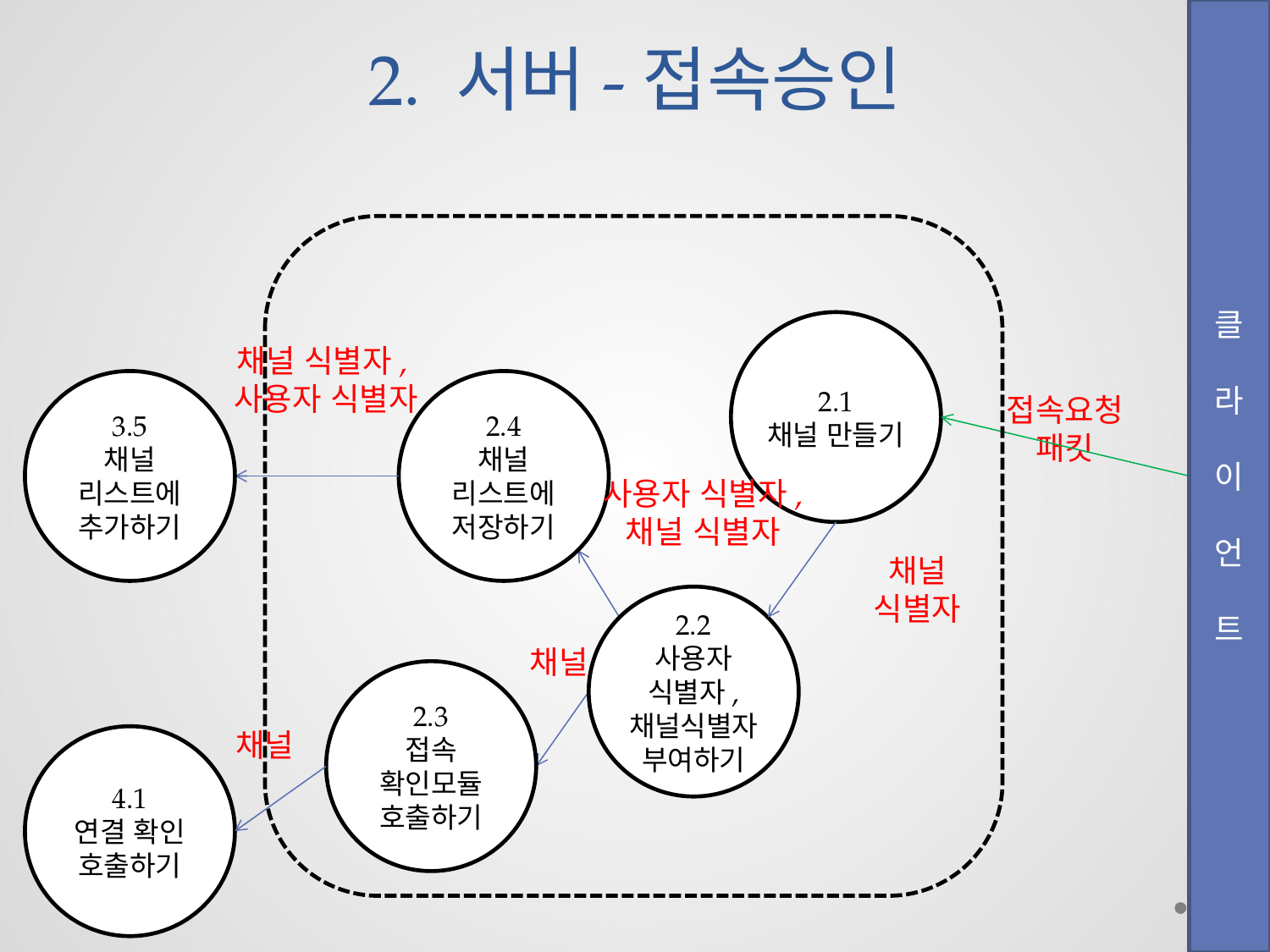

# 2. 서버-접속승인
클

라

이

언

트

2.1
채널 만들기
채널 식별자,
사용자 식별자
3.5
채널 리스트에 추가하기
2.4
채널 리스트에 저장하기
접속요청 패킷
사용자 식별자, 채널 식별자

채널
식별자
2.2
사용자 식별자, 채널식별자 부여하기
채널
2.3
접속 확인모듈 호출하기
채널
4.1
연결 확인
호출하기